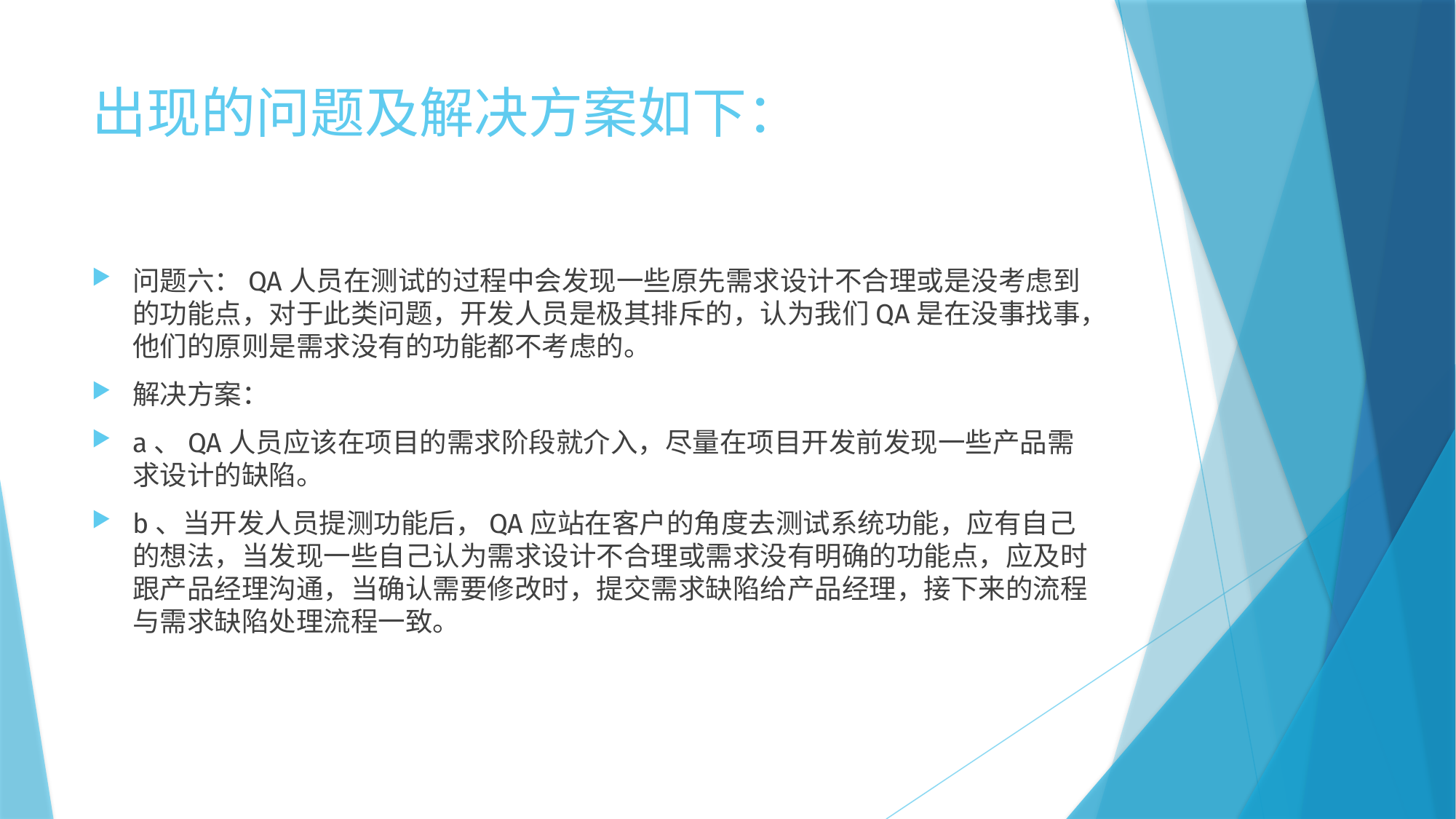

# 出现的问题及解决方案如下：
问题六：QA人员在测试的过程中会发现一些原先需求设计不合理或是没考虑到的功能点，对于此类问题，开发人员是极其排斥的，认为我们QA是在没事找事，他们的原则是需求没有的功能都不考虑的。
解决方案：
a、QA人员应该在项目的需求阶段就介入，尽量在项目开发前发现一些产品需求设计的缺陷。
b、当开发人员提测功能后，QA应站在客户的角度去测试系统功能，应有自己的想法，当发现一些自己认为需求设计不合理或需求没有明确的功能点，应及时跟产品经理沟通，当确认需要修改时，提交需求缺陷给产品经理，接下来的流程与需求缺陷处理流程一致。